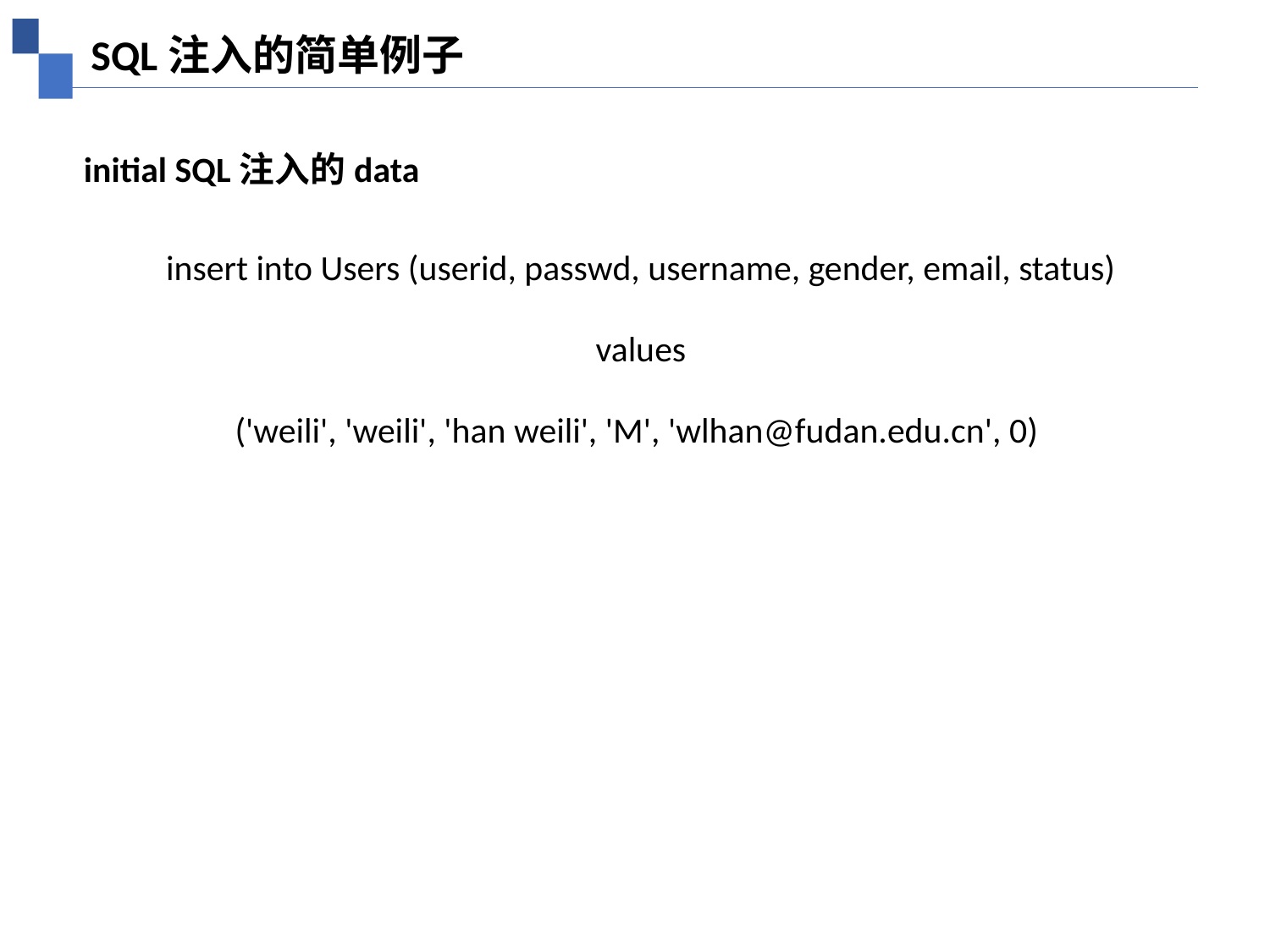

SQL注入的简单例子
initial SQL注入的data
insert into Users (userid, passwd, username, gender, email, status)
values
('weili', 'weili', 'han weili', 'M', 'wlhan@fudan.edu.cn', 0)
7